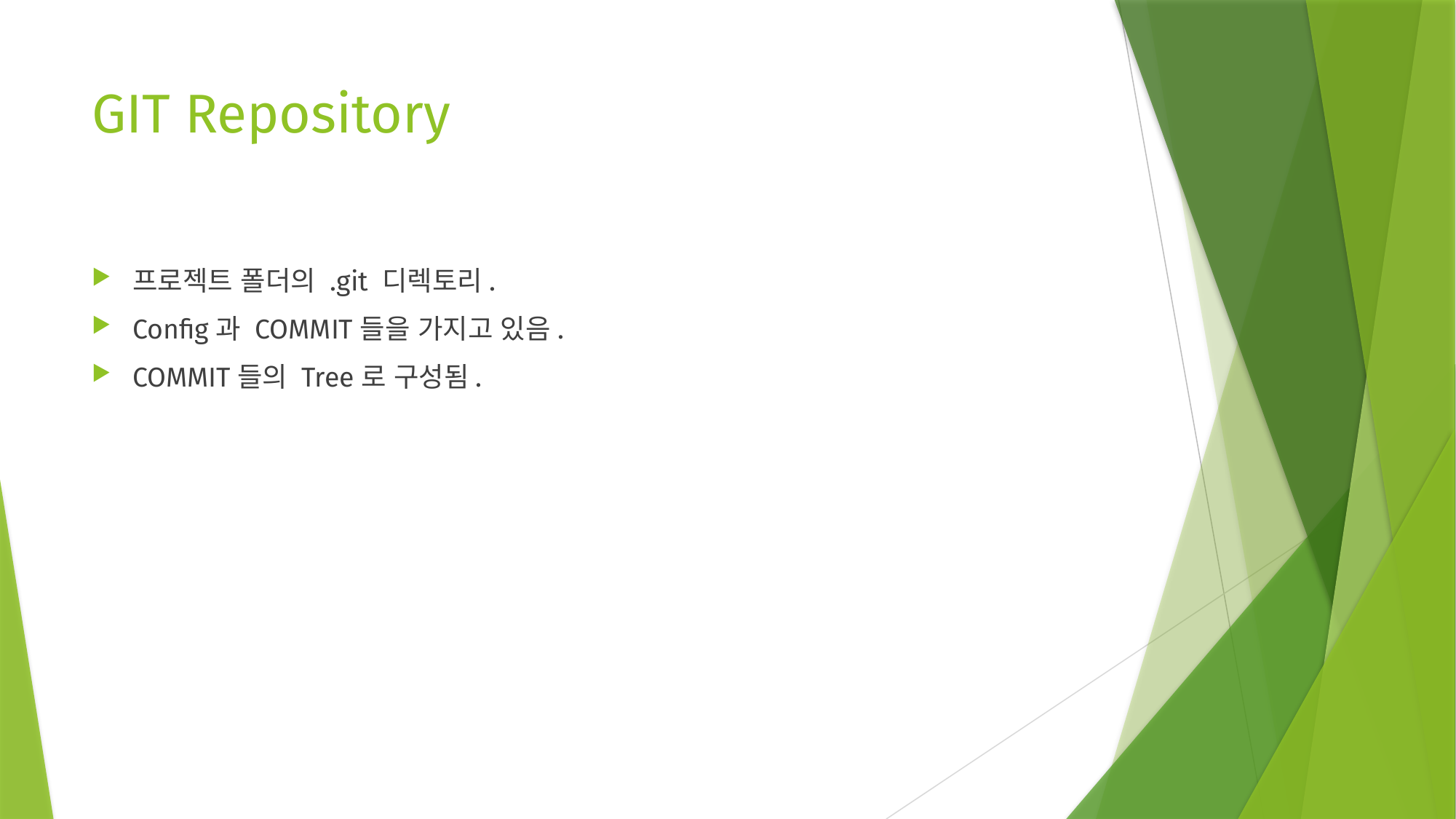

# GIT Repository
프로젝트 폴더의 .git 디렉토리.
Config과 COMMIT들을 가지고 있음.
COMMIT들의 Tree로 구성됨.